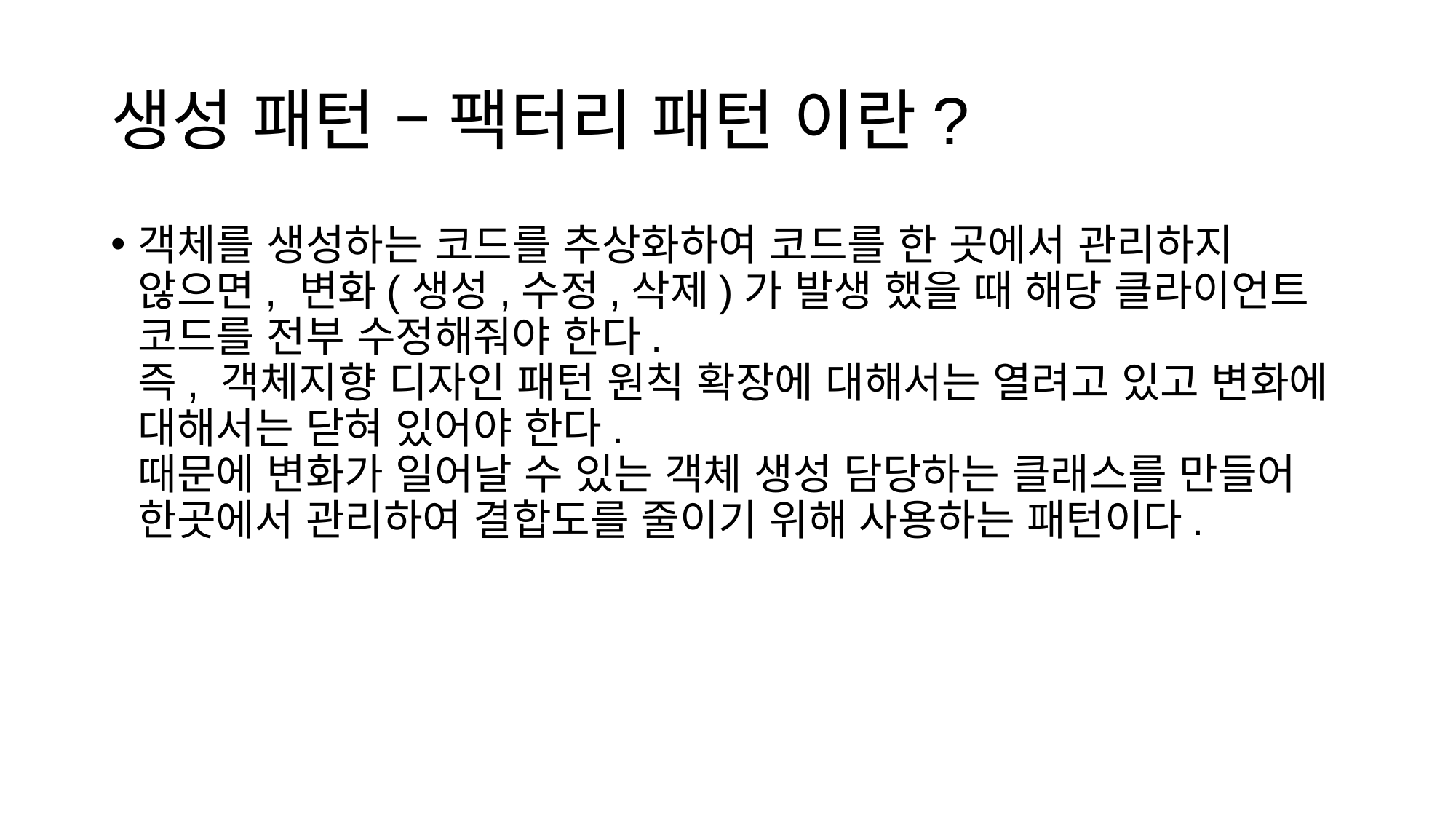

# 생성 패턴 – 팩터리 패턴 이란?
객체를 생성하는 코드를 추상화하여 코드를 한 곳에서 관리하지 않으면, 변화(생성,수정,삭제)가 발생 했을 때 해당 클라이언트 코드를 전부 수정해줘야 한다.
즉, 객체지향 디자인 패턴 원칙 확장에 대해서는 열려고 있고 변화에 대해서는 닫혀 있어야 한다.
때문에 변화가 일어날 수 있는 객체 생성 담당하는 클래스를 만들어 한곳에서 관리하여 결합도를 줄이기 위해 사용하는 패턴이다.